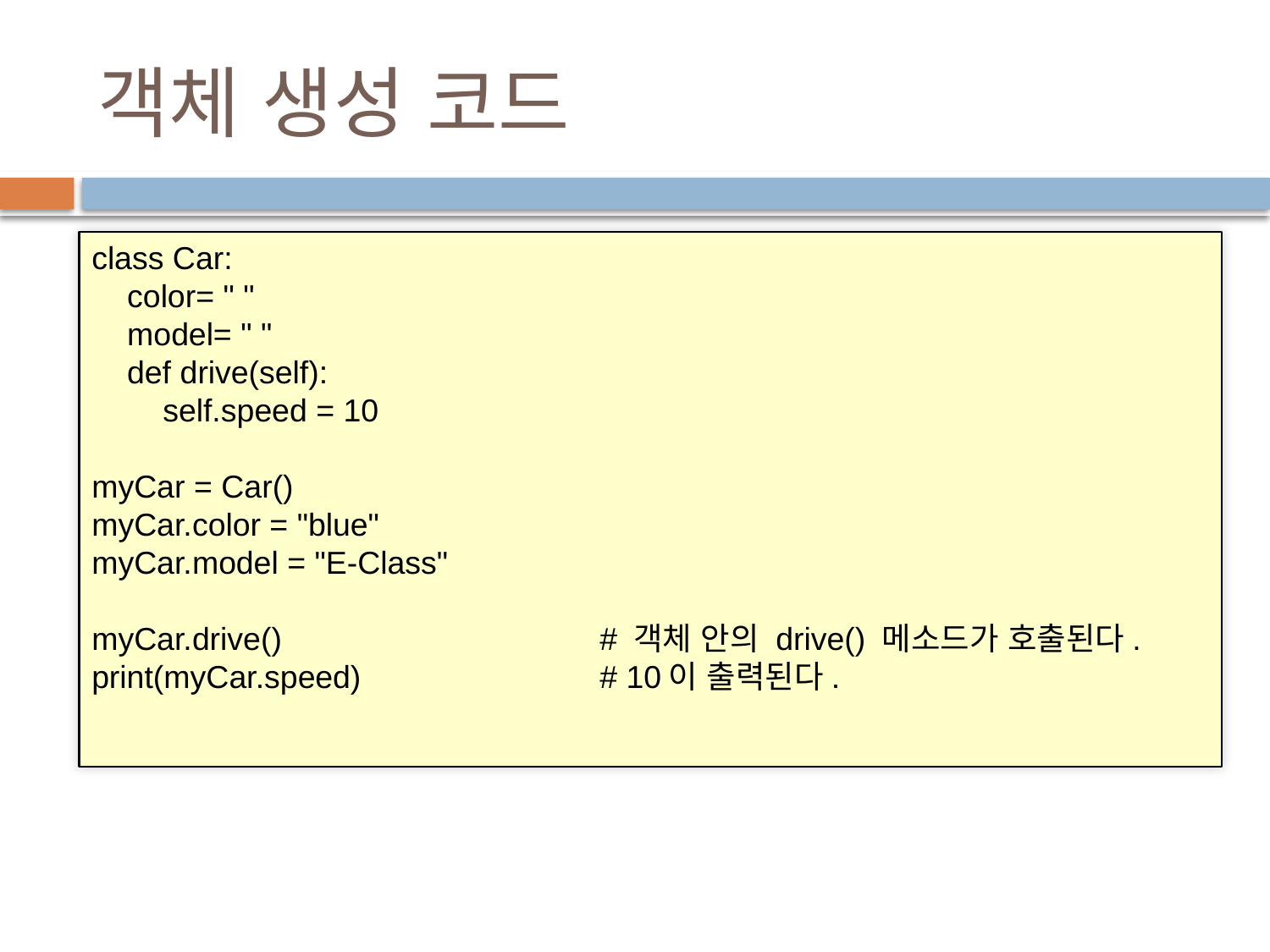

# 객체 생성 코드
class Car:
    color= " "
    model= " "
    def drive(self):
        self.speed = 10

myCar = Car()
myCar.color = "blue"
myCar.model = "E-Class"

myCar.drive()			# 객체 안의 drive() 메소드가 호출된다.
print(myCar.speed)		# 10이 출력된다.